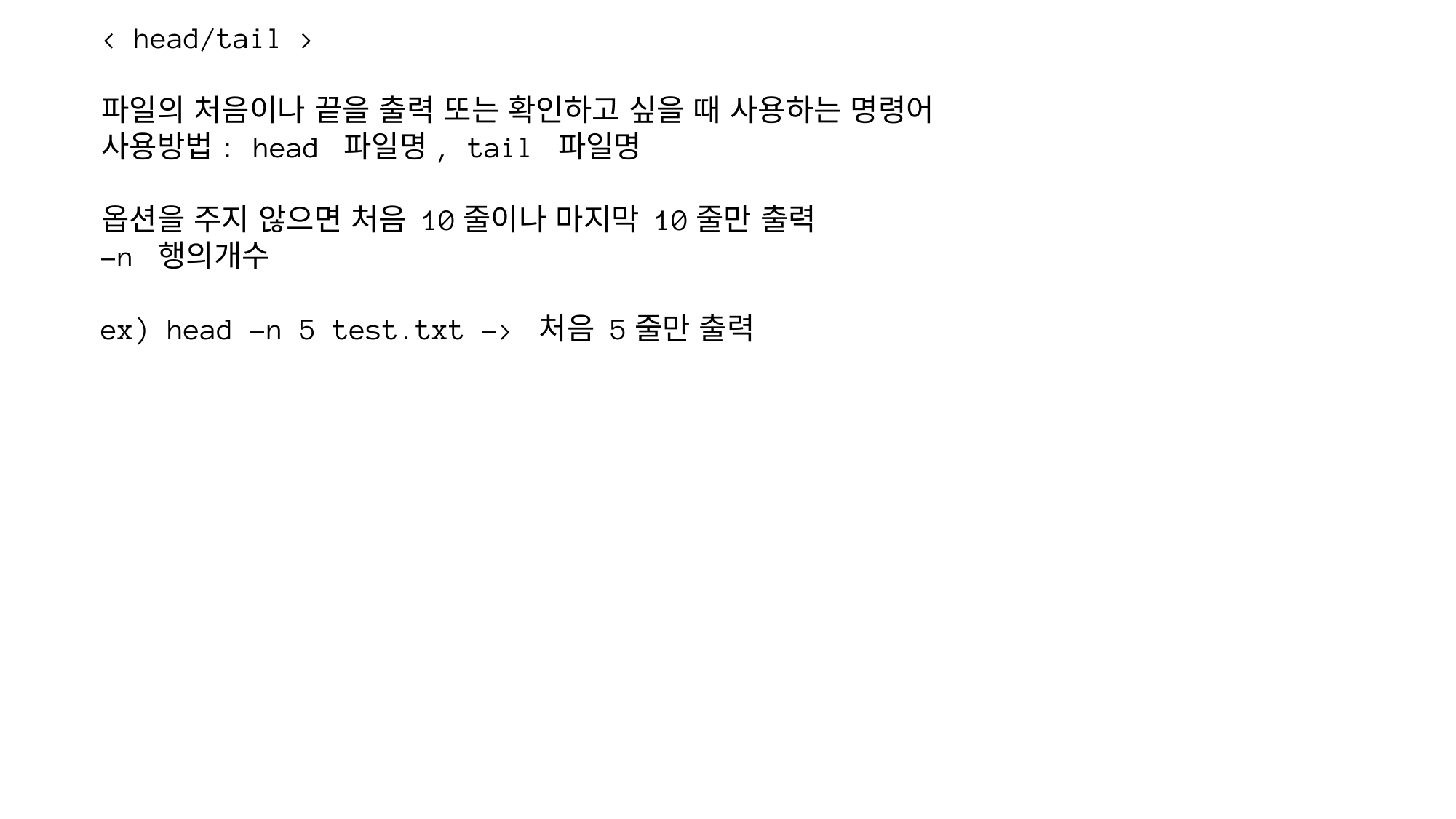

< head/tail >

파일의 처음이나 끝을 출력 또는 확인하고 싶을 때 사용하는 명령어
사용방법: head 파일명, tail 파일명

옵션을 주지 않으면 처음 10줄이나 마지막 10줄만 출력
-n 행의개수

ex) head -n 5 test.txt -> 처음 5줄만 출력